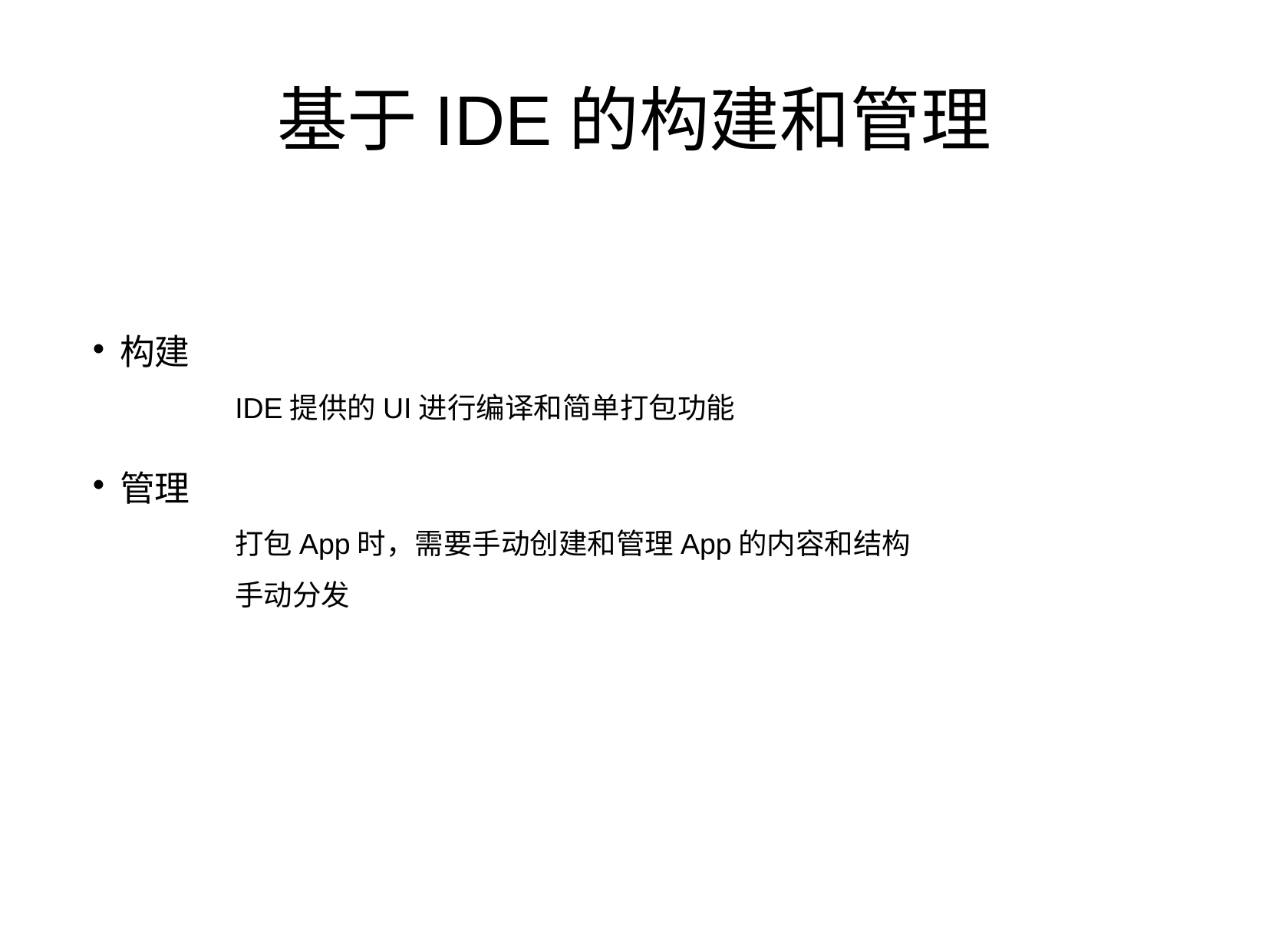

基于IDE的构建和管理
构建
	IDE提供的UI进行编译和简单打包功能
管理
	打包App时，需要手动创建和管理App的内容和结构
	手动分发